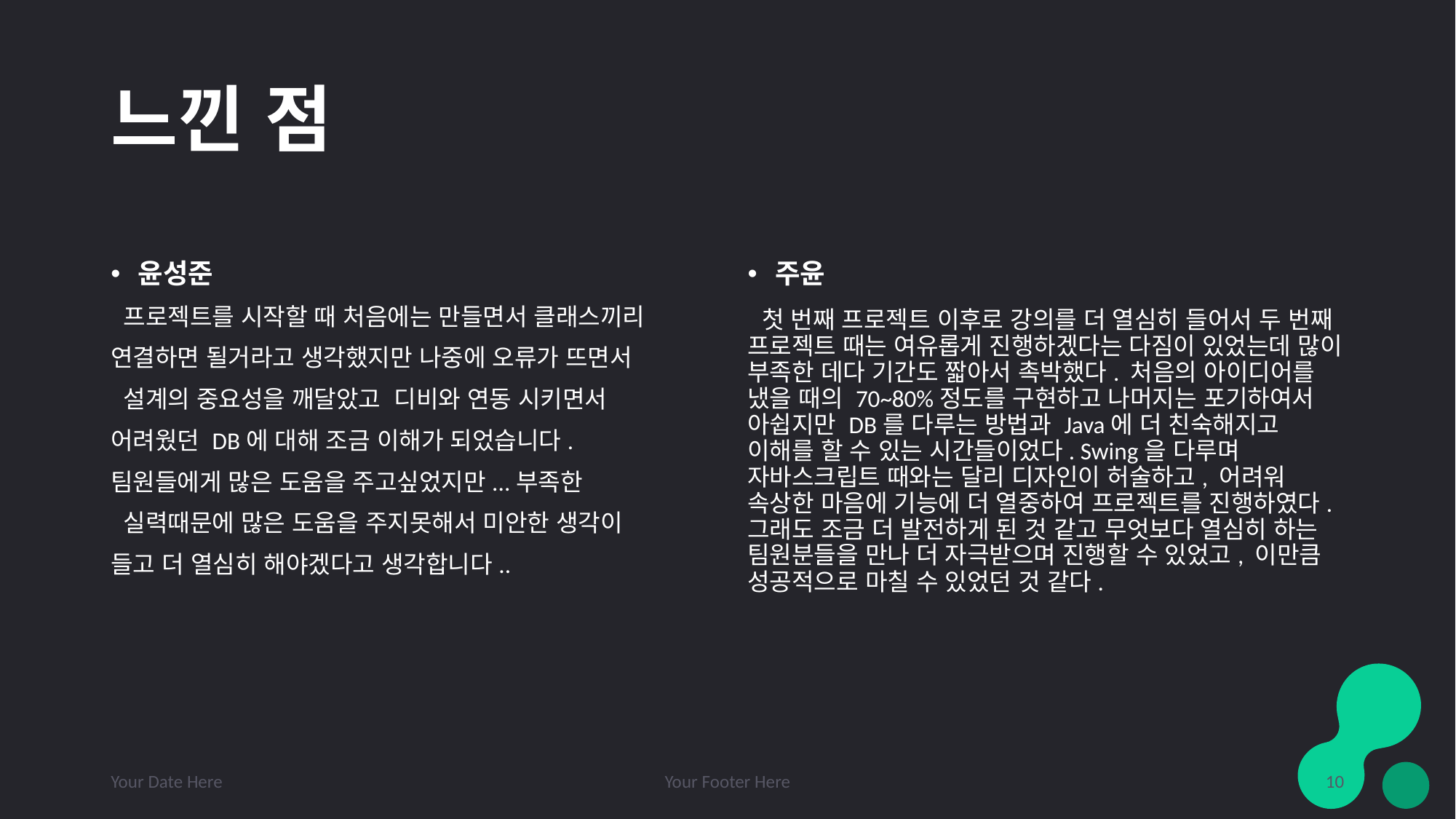

# 느낀 점
윤성준
 프로젝트를 시작할 때 처음에는 만들면서 클래스끼리
연결하면 될거라고 생각했지만 나중에 오류가 뜨면서
 설계의 중요성을 깨달았고  디비와 연동 시키면서
어려웠던 DB에 대해 조금 이해가 되었습니다.
팀원들에게 많은 도움을 주고싶었지만...부족한
 실력때문에 많은 도움을 주지못해서 미안한 생각이
들고 더 열심히 해야겠다고 생각합니다..
주윤
 첫 번째 프로젝트 이후로 강의를 더 열심히 들어서 두 번째 프로젝트 때는 여유롭게 진행하겠다는 다짐이 있었는데 많이 부족한 데다 기간도 짧아서 촉박했다. 처음의 아이디어를 냈을 때의 70~80%정도를 구현하고 나머지는 포기하여서 아쉽지만 DB를 다루는 방법과 Java에 더 친숙해지고 이해를 할 수 있는 시간들이었다. Swing을 다루며 자바스크립트 때와는 달리 디자인이 허술하고, 어려워 속상한 마음에 기능에 더 열중하여 프로젝트를 진행하였다. 그래도 조금 더 발전하게 된 것 같고 무엇보다 열심히 하는 팀원분들을 만나 더 자극받으며 진행할 수 있었고, 이만큼 성공적으로 마칠 수 있었던 것 같다.

Your Date Here
Your Footer Here
10